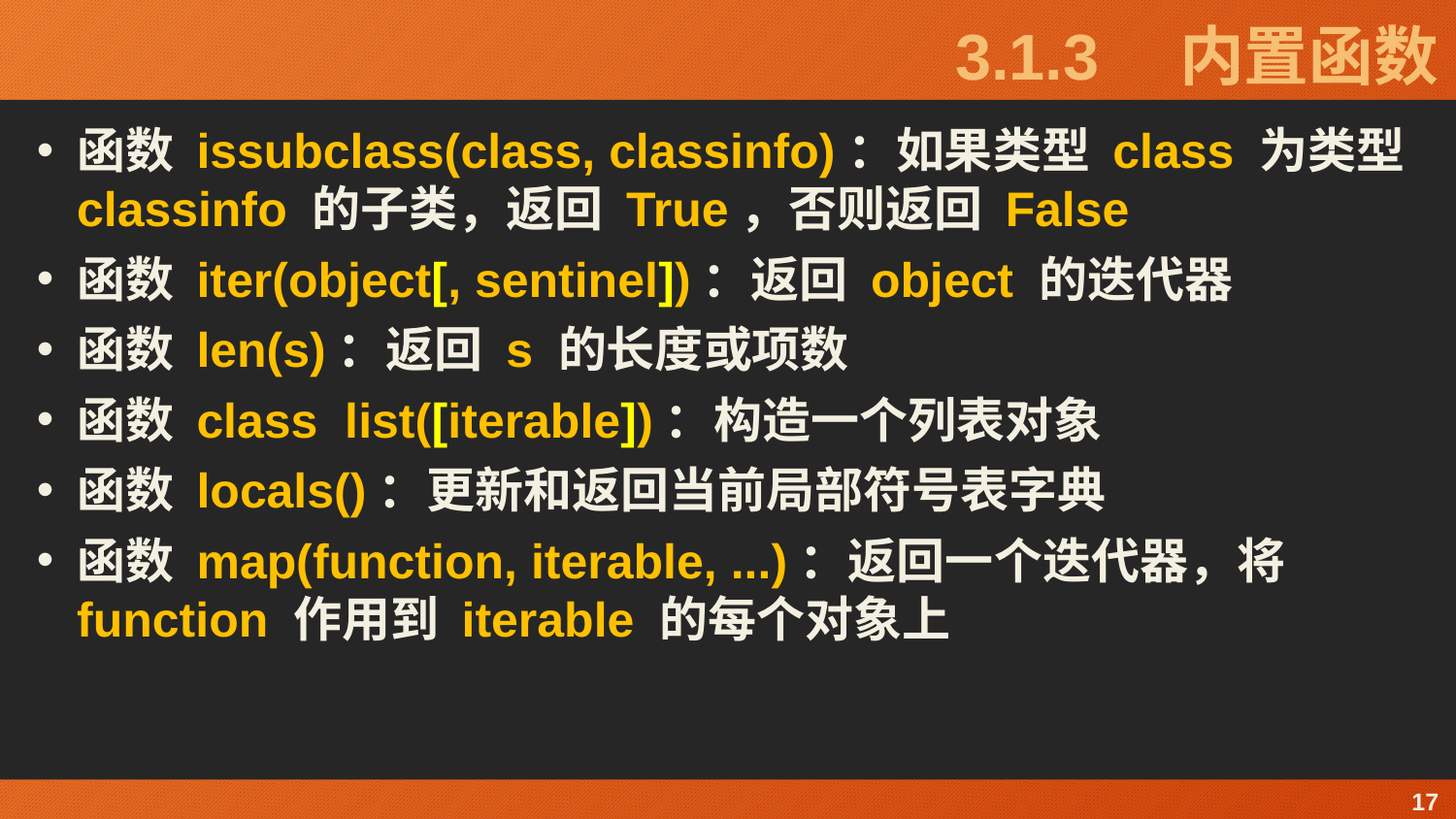

# 3.1.3　内置函数
函数 issubclass(class, classinfo)：如果类型 class 为类型 classinfo 的子类，返回 True，否则返回 False
函数 iter(object[, sentinel])：返回 object 的迭代器
函数 len(s)：返回 s 的长度或项数
函数 class  list([iterable])：构造一个列表对象
函数 locals()：更新和返回当前局部符号表字典
函数 map(function, iterable, ...)：返回一个迭代器，将 function 作用到 iterable 的每个对象上
17